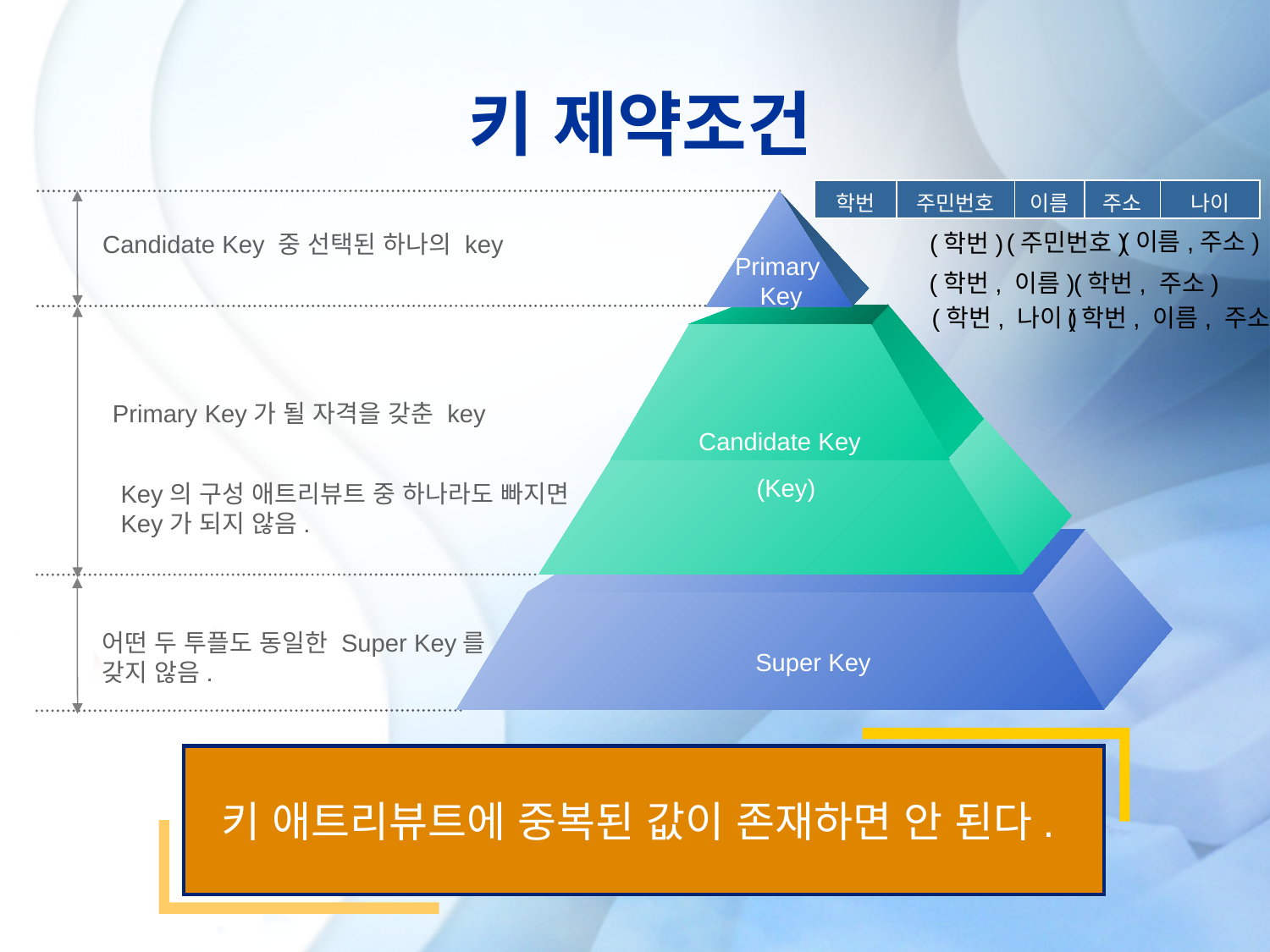

# 키 제약조건
| 학번 | 주민번호 | 이름 | 주소 | 나이 |
| --- | --- | --- | --- | --- |

Candidate Key 중 선택된 하나의 key
Primary
Key

Primary Key가 될 자격을 갖춘 key

Candidate Key

(Key)
Key의 구성 애트리뷰트 중 하나라도 빠지면
Key가 되지 않음.

어떤 두 투플도 동일한 Super Key를
갖지 않음.
Super Key

(이름,주소)
(주민번호)
(학번)
(학번, 주소)
(학번, 이름)
(학번, 이름, 주소)
(학번, 나이)

키 애트리뷰트에 중복된 값이 존재하면 안 된다.